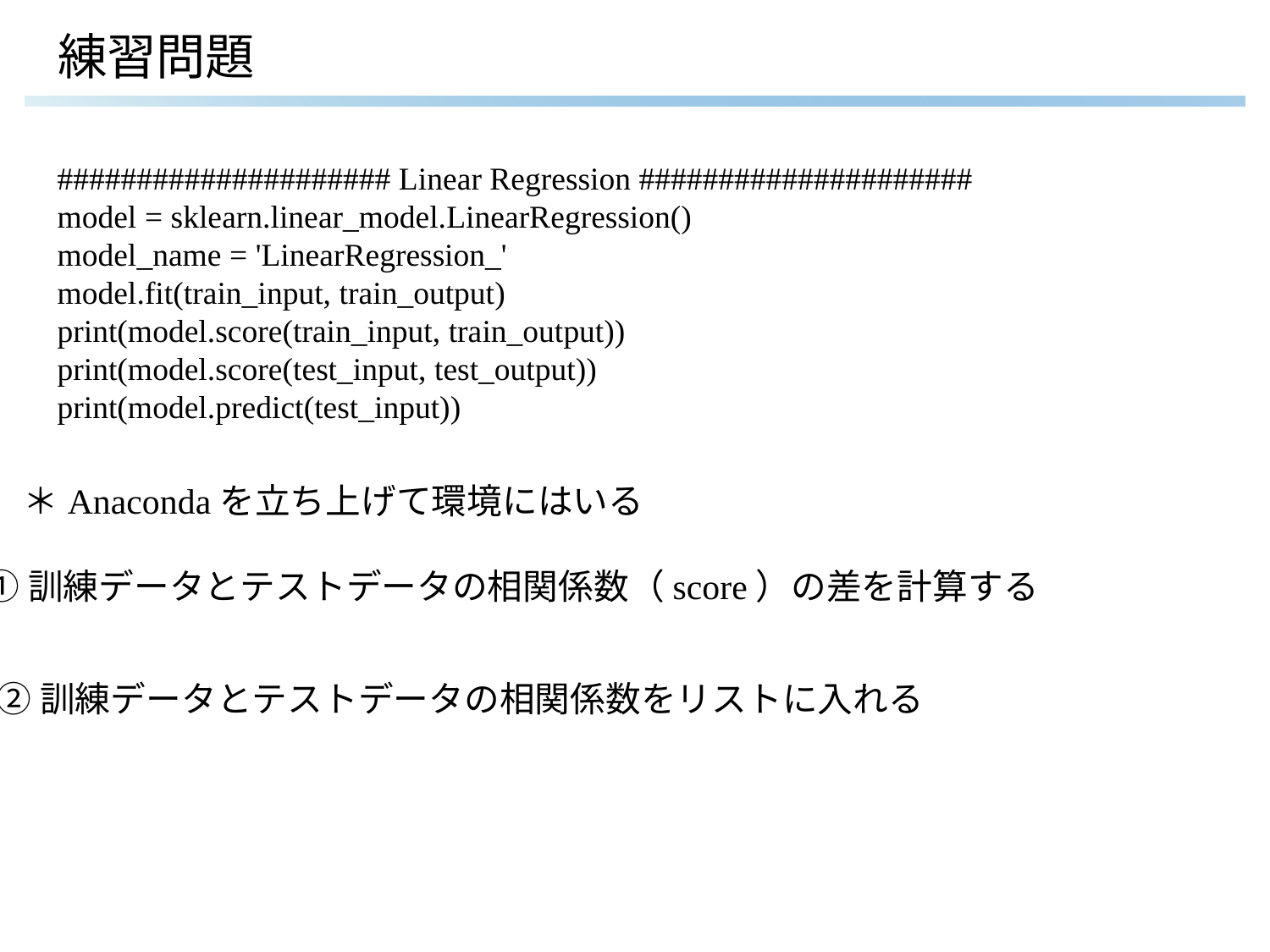

# 練習問題

##################### Linear Regression #####################
model = sklearn.linear_model.LinearRegression()
model_name = 'LinearRegression_'
model.fit(train_input, train_output)
print(model.score(train_input, train_output))
print(model.score(test_input, test_output))
print(model.predict(test_input))

＊Anacondaを立ち上げて環境にはいる
①訓練データとテストデータの相関係数（score）の差を計算する
②訓練データとテストデータの相関係数をリストに入れる